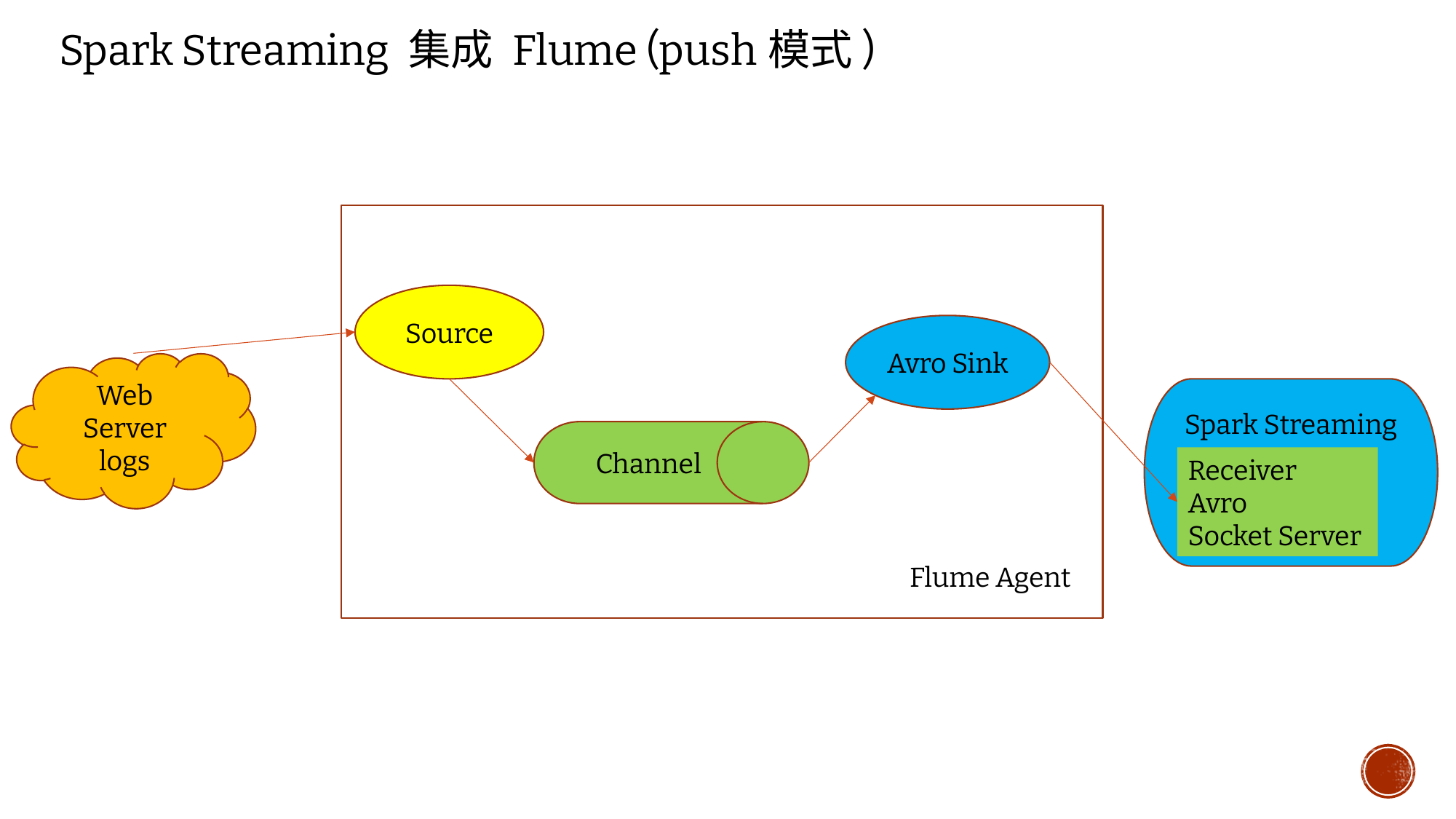

Spark Streaming 集成 Flume (push模式)

Source
Avro Sink
Web Server
logs
Spark Streaming

Channel
Receiver
Avro
Socket Server
Flume Agent